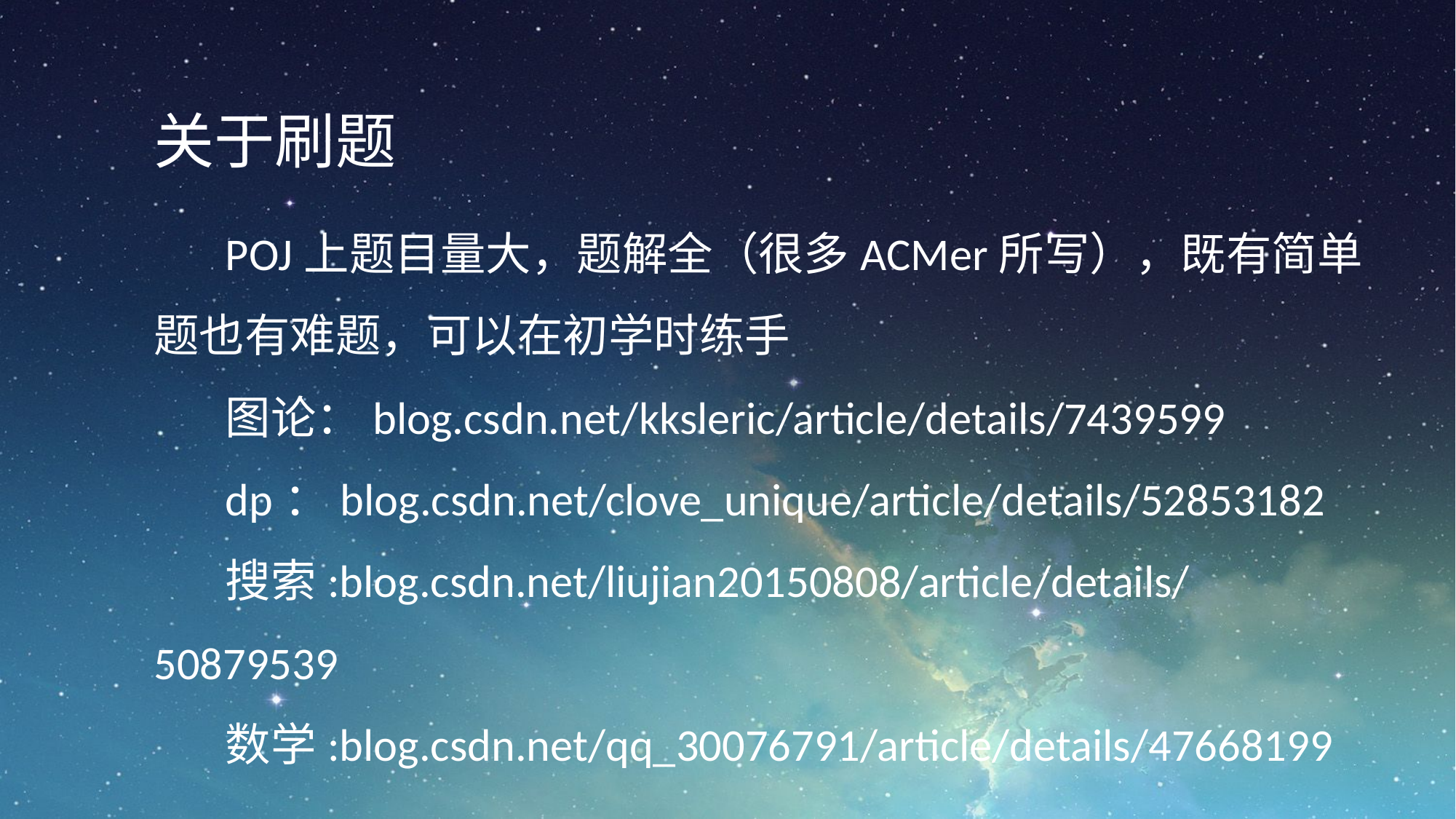

关于刷题
POJ上题目量大，题解全（很多ACMer所写），既有简单题也有难题，可以在初学时练手
图论：blog.csdn.net/kksleric/article/details/7439599
dp：blog.csdn.net/clove_unique/article/details/52853182
搜索:blog.csdn.net/liujian20150808/article/details/50879539
数学:blog.csdn.net/qq_30076791/article/details/47668199